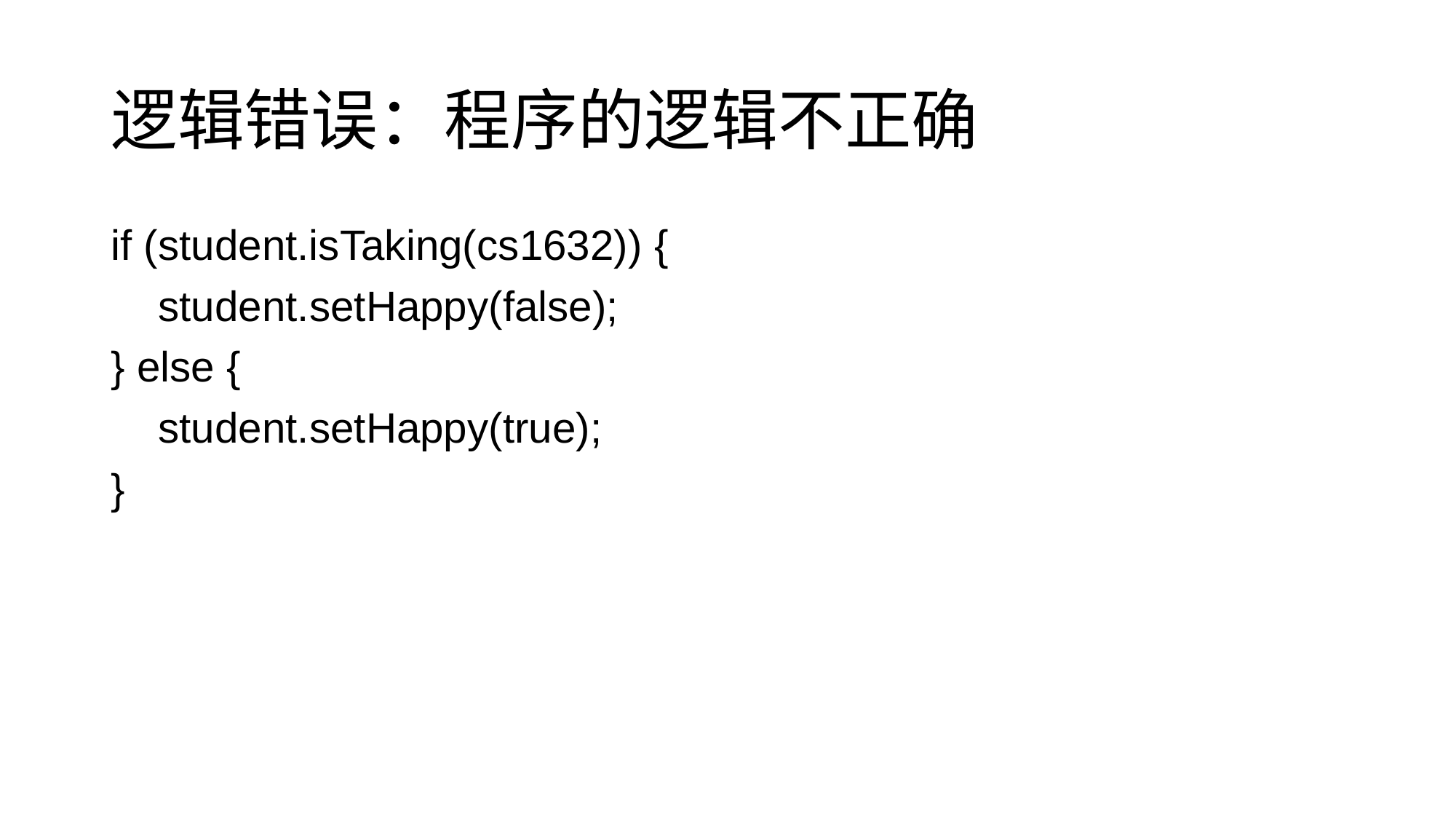

# 逻辑错误：程序的逻辑不正确
if (student.isTaking(cs1632)) {
    student.setHappy(false);
} else {
    student.setHappy(true);
}